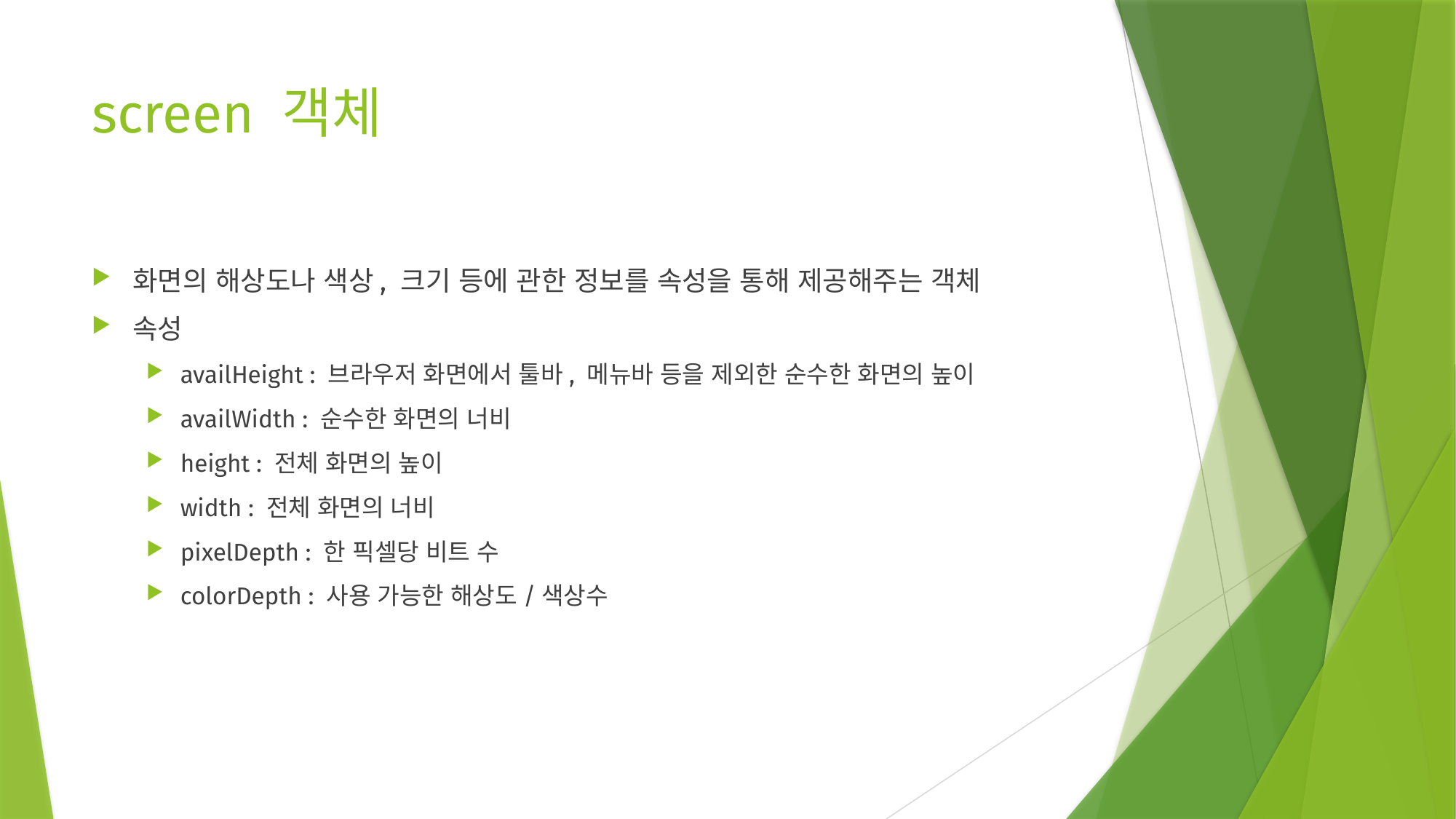

# screen 객체
화면의 해상도나 색상, 크기 등에 관한 정보를 속성을 통해 제공해주는 객체
속성
availHeight : 브라우저 화면에서 툴바, 메뉴바 등을 제외한 순수한 화면의 높이
availWidth : 순수한 화면의 너비
height : 전체 화면의 높이
width : 전체 화면의 너비
pixelDepth : 한 픽셀당 비트 수
colorDepth : 사용 가능한 해상도/색상수